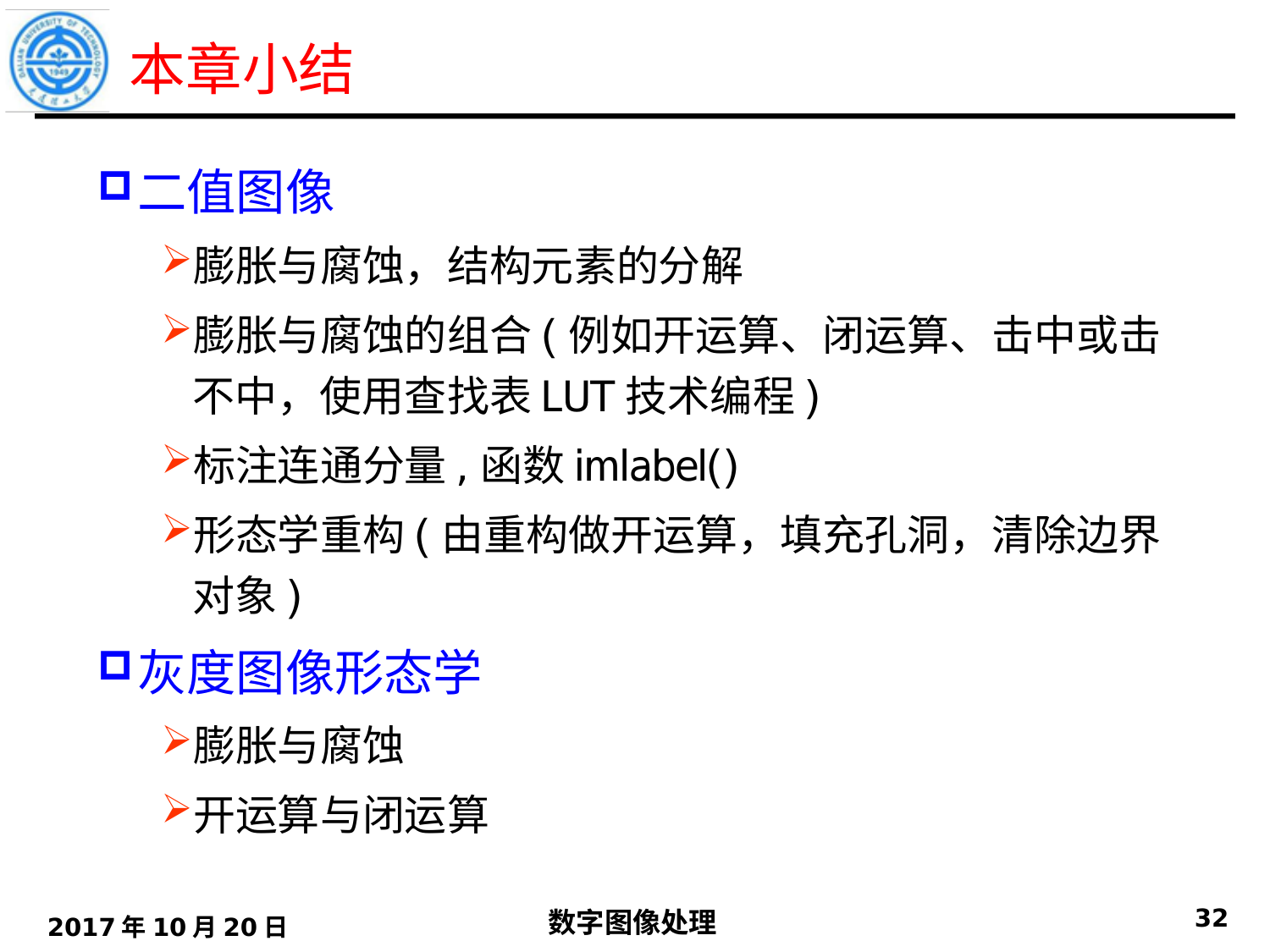

# 本章小结
二值图像
膨胀与腐蚀，结构元素的分解
膨胀与腐蚀的组合(例如开运算、闭运算、击中或击不中，使用查找表LUT技术编程)
标注连通分量,函数imlabel()
形态学重构(由重构做开运算，填充孔洞，清除边界对象)
灰度图像形态学
膨胀与腐蚀
开运算与闭运算